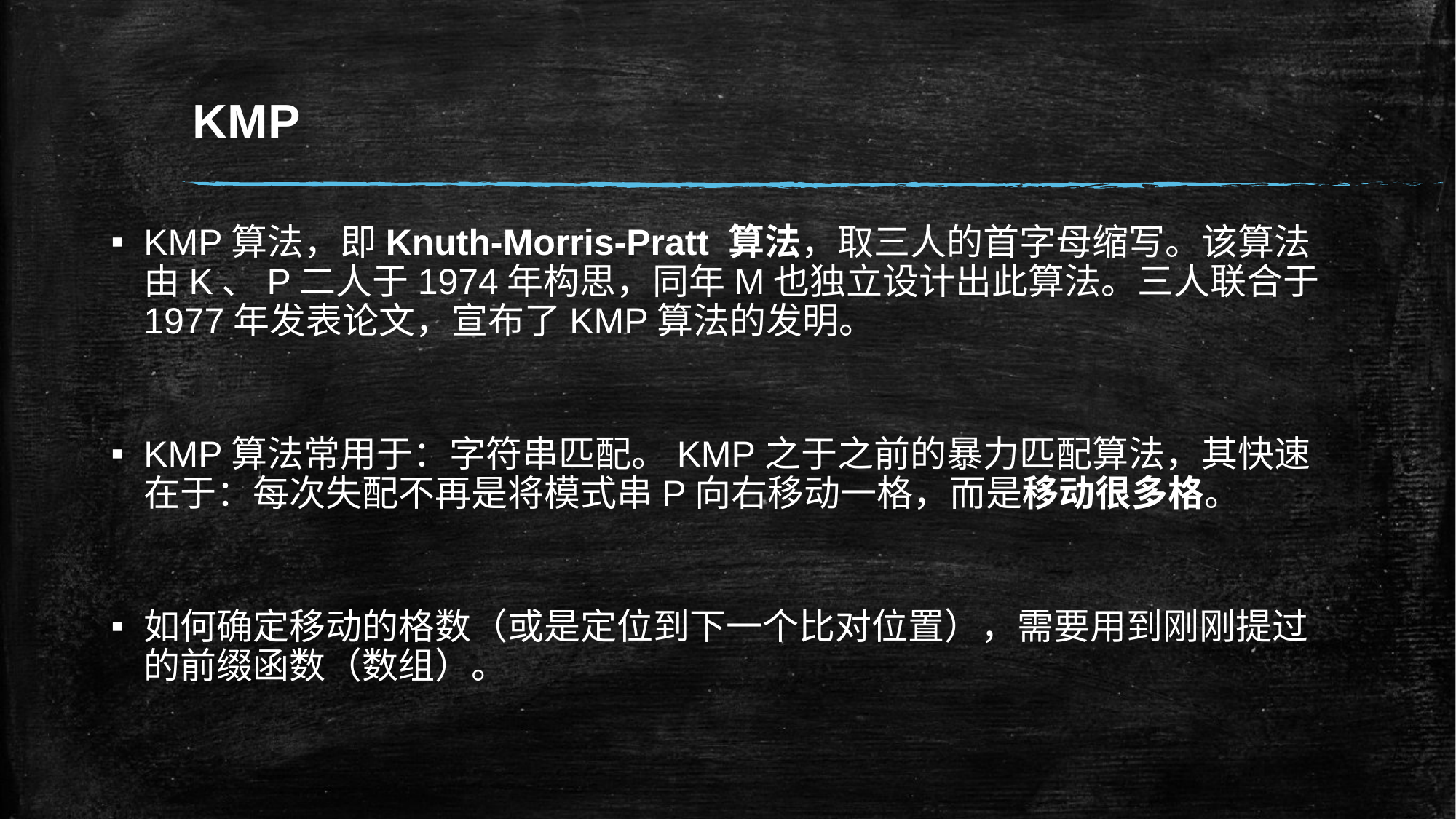

# KMP
KMP算法，即Knuth-Morris-Pratt 算法，取三人的首字母缩写。该算法由K、P二人于1974年构思，同年M也独立设计出此算法。三人联合于1977年发表论文，宣布了KMP算法的发明。

KMP算法常用于：字符串匹配。KMP之于之前的暴力匹配算法，其快速在于：每次失配不再是将模式串P向右移动一格，而是移动很多格。

如何确定移动的格数（或是定位到下一个比对位置），需要用到刚刚提过的前缀函数（数组）。